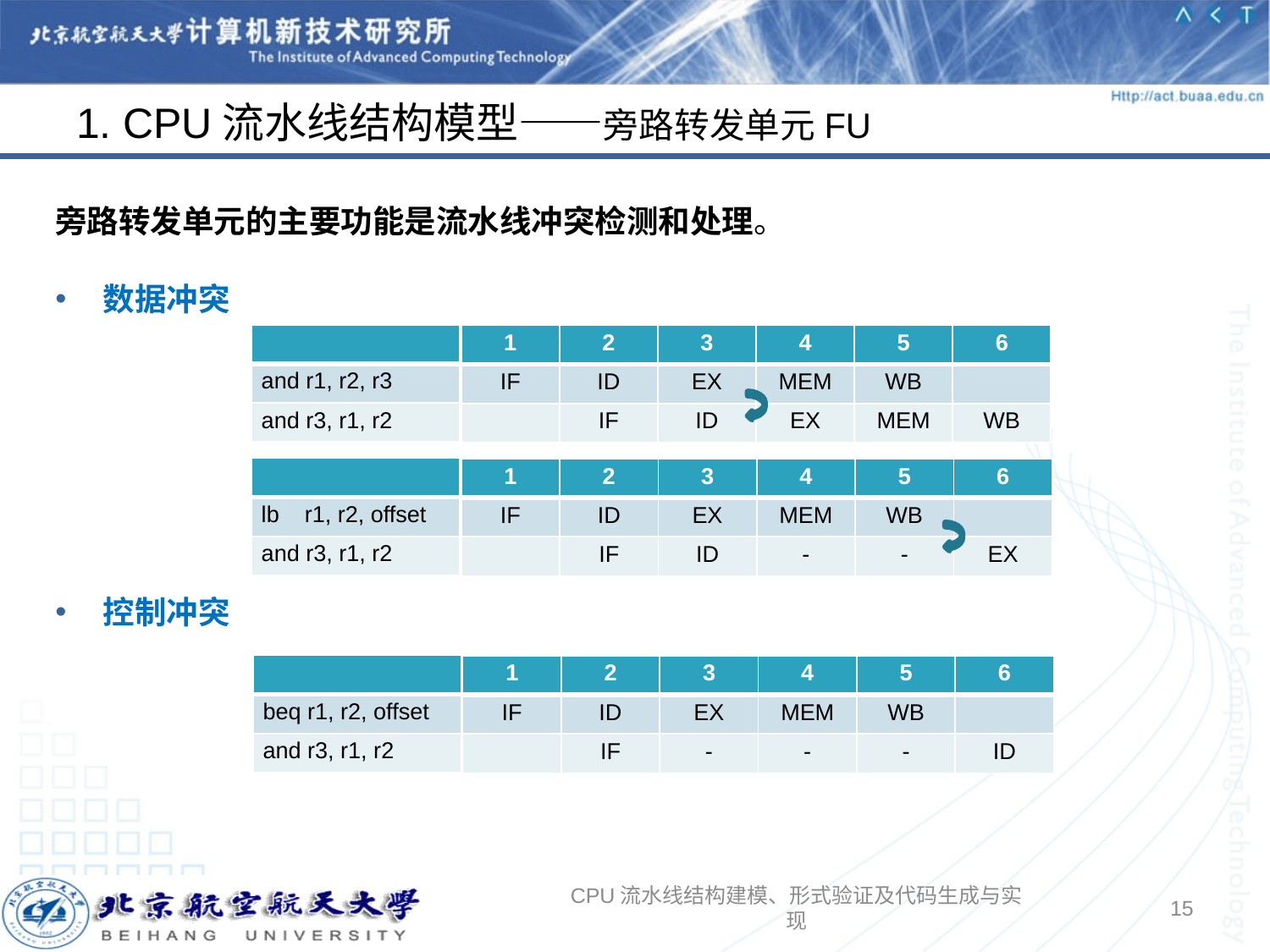

# 1. CPU流水线结构模型——旁路转发单元FU
旁路转发单元的主要功能是流水线冲突检测和处理。
数据冲突

控制冲突
|  |
| --- |
| and r1, r2, r3 |
| and r3, r1, r2 |
| 1 | 2 | 3 | 4 | 5 | 6 |
| --- | --- | --- | --- | --- | --- |
| IF | ID | EX | MEM | WB |  |
|  | IF | ID | EX | MEM | WB |

|  |
| --- |
| lb r1, r2, offset |
| and r3, r1, r2 |
| 1 | 2 | 3 | 4 | 5 | 6 |
| --- | --- | --- | --- | --- | --- |
| IF | ID | EX | MEM | WB |  |
|  | IF | ID | - | - | EX |

|  |
| --- |
| beq r1, r2, offset |
| and r3, r1, r2 |
| 1 | 2 | 3 | 4 | 5 | 6 |
| --- | --- | --- | --- | --- | --- |
| IF | ID | EX | MEM | WB |  |
|  | IF | - | - | - | ID |
CPU流水线结构建模、形式验证及代码生成与实现
15